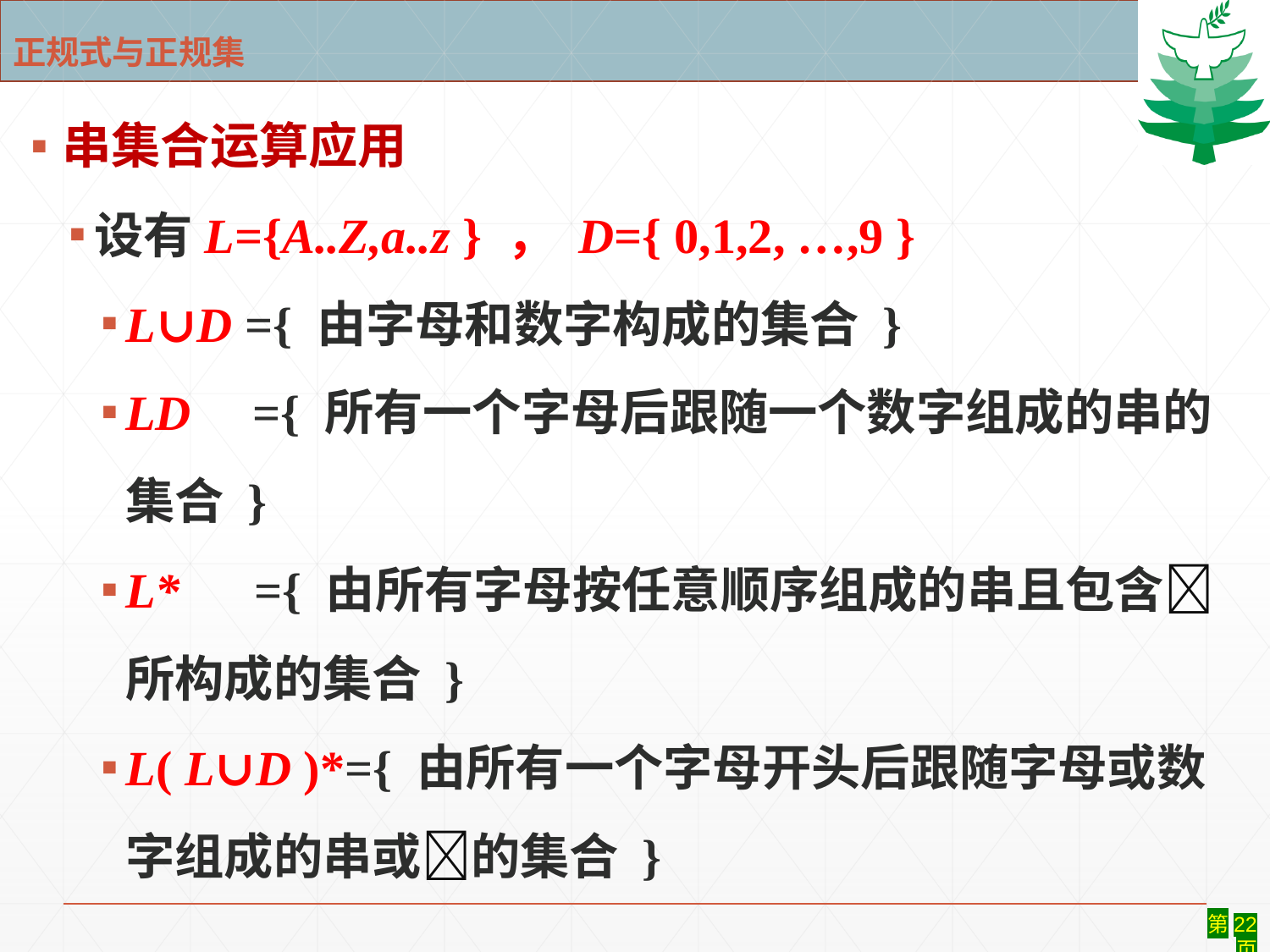

# 正规式与正规集
串集合运算应用
设有L={A..Z,a..z } ， D={ 0,1,2, …,9 }
L∪D ={ 由字母和数字构成的集合 }
LD     ={ 所有一个字母后跟随一个数字组成的串的集合 }
L*      ={ 由所有字母按任意顺序组成的串且包含ε 所构成的集合 }
L( L∪D )*={ 由所有一个字母开头后跟随字母或数字组成的串或ε的集合 }